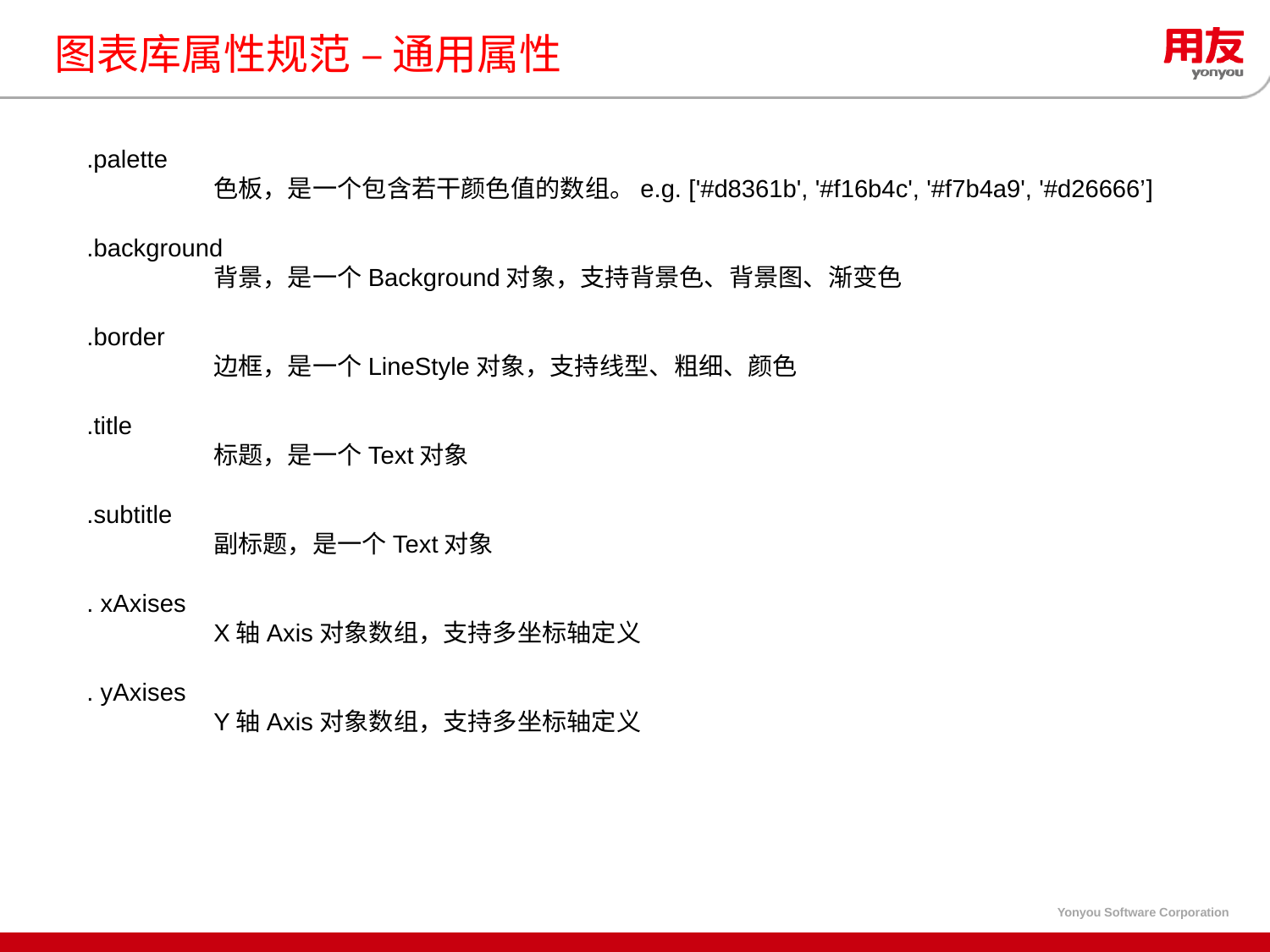

# 图表库属性规范 – 通用属性
.palette
	色板，是一个包含若干颜色值的数组。e.g. ['#d8361b', '#f16b4c', '#f7b4a9', '#d26666’]

.background
	背景，是一个Background对象，支持背景色、背景图、渐变色

.border
	边框，是一个LineStyle对象，支持线型、粗细、颜色

.title
	标题，是一个Text对象

.subtitle
	副标题，是一个Text对象

. xAxises
	X轴Axis对象数组，支持多坐标轴定义

. yAxises
	Y轴Axis对象数组，支持多坐标轴定义